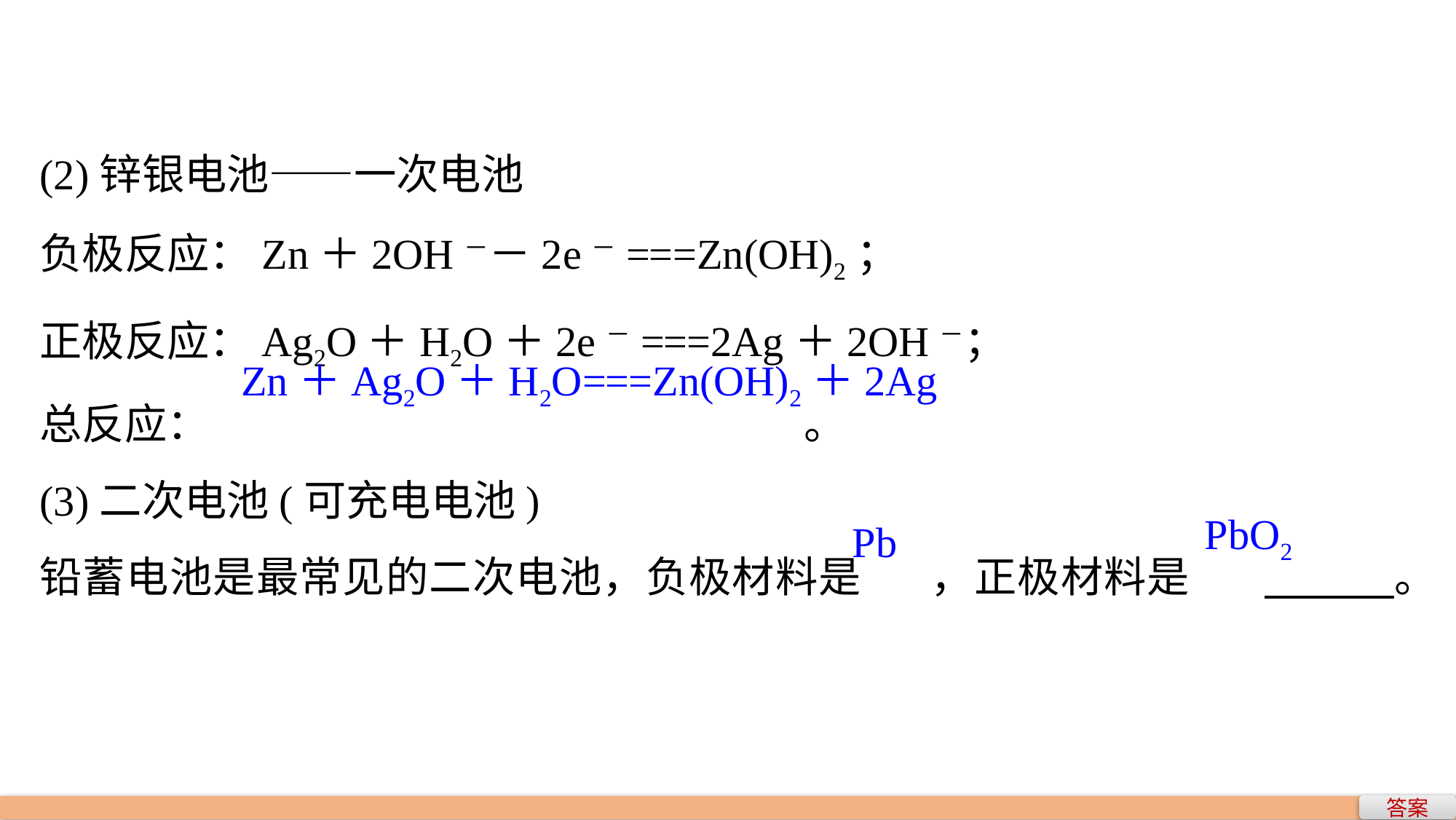

(2)锌银电池——一次电池
负极反应：Zn＋2OH－－2e－===Zn(OH)2；
正极反应：Ag2O＋H2O＋2e－===2Ag＋2OH－；
总反应：						。
(3)二次电池(可充电电池)
铅蓄电池是最常见的二次电池，负极材料是	，正极材料是	　　　。
Zn＋Ag2O＋H2O===Zn(OH)2＋2Ag
PbO2
Pb
答案